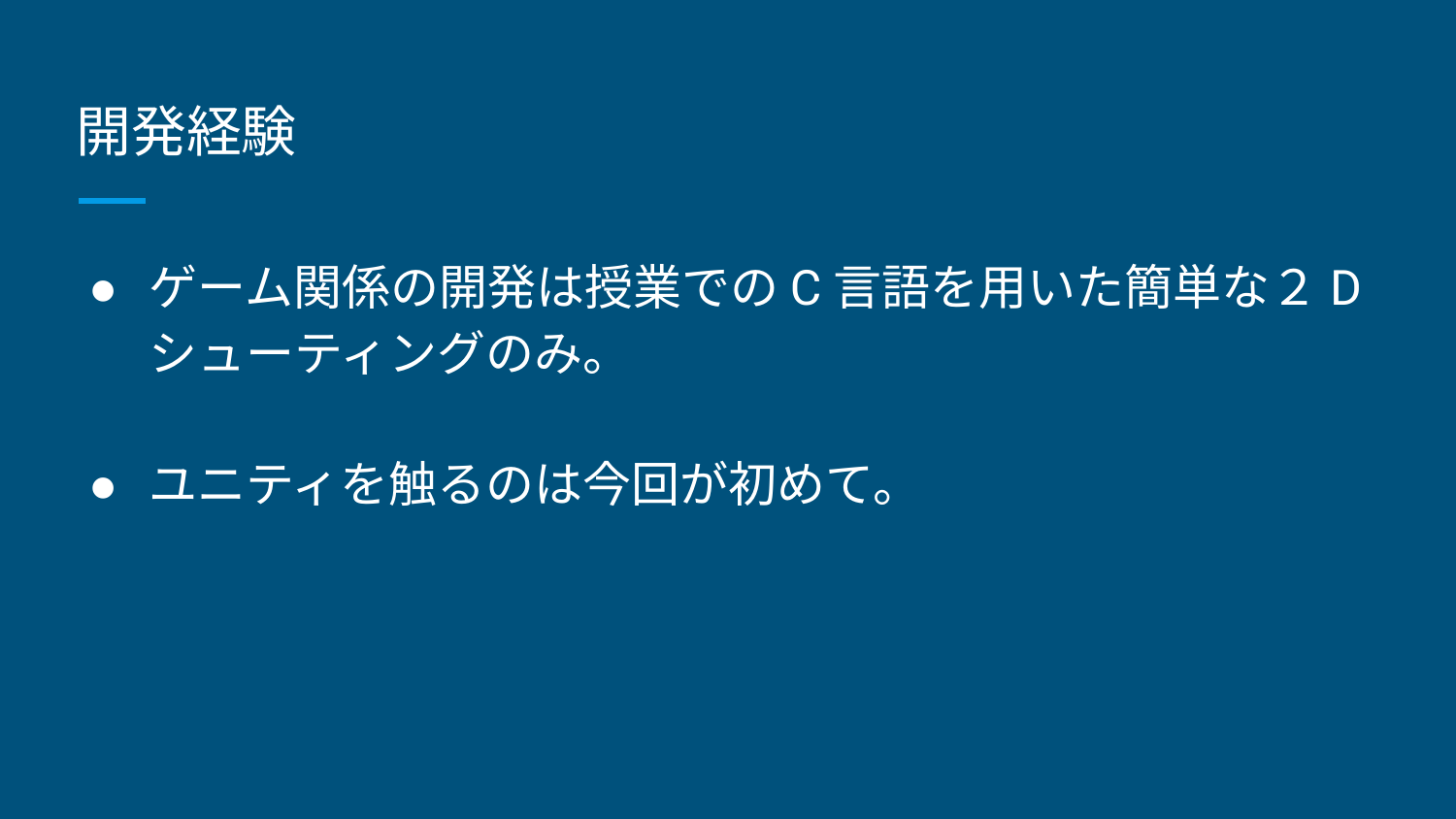

# 開発経験
ゲーム関係の開発は授業でのC言語を用いた簡単な２Dシューティングのみ。

ユニティを触るのは今回が初めて。